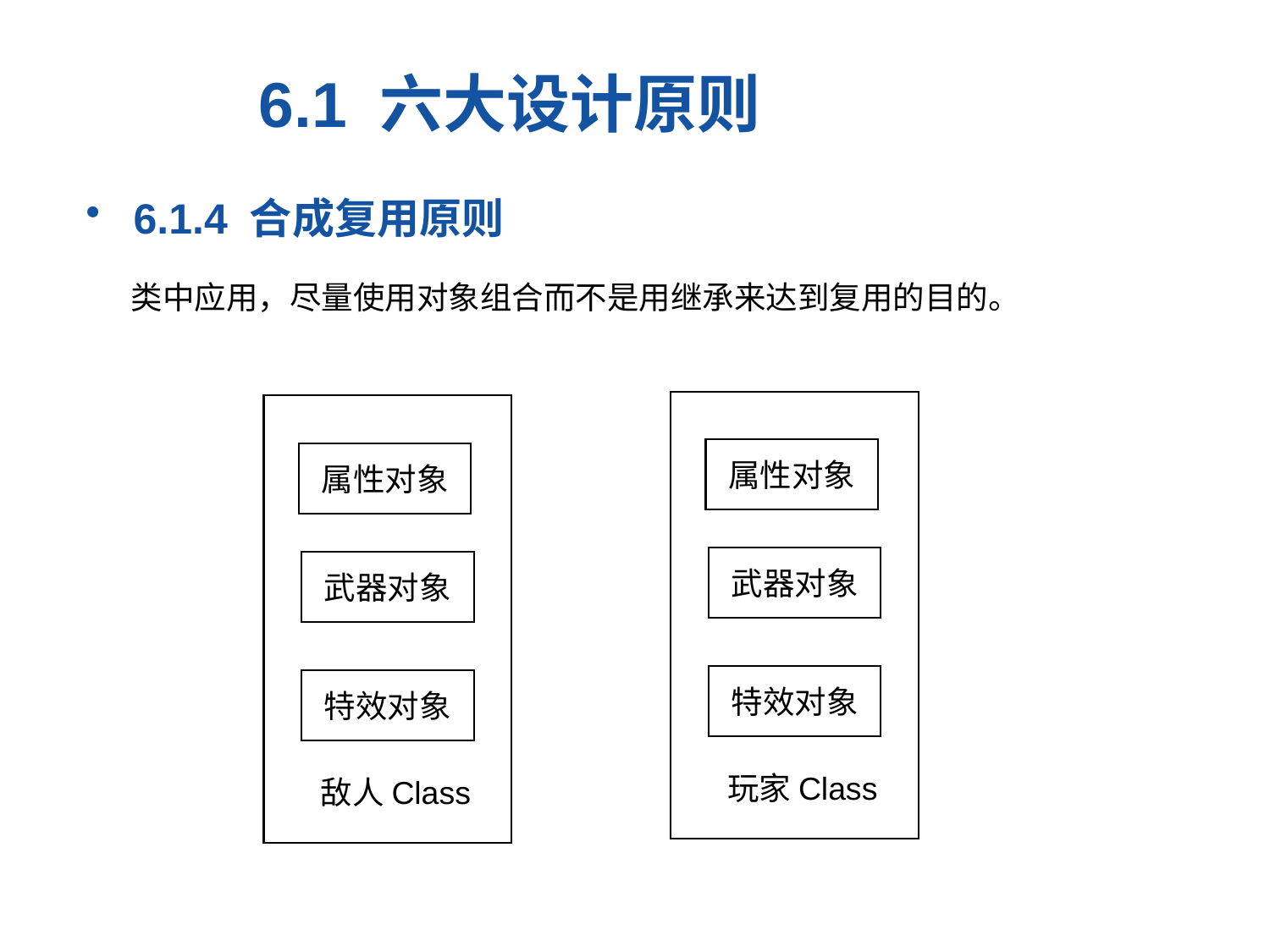

6.1 六大设计原则
6.1.4 合成复用原则
类中应用，尽量使用对象组合而不是用继承来达到复用的目的。

属性对象
属性对象
武器对象
武器对象
特效对象
特效对象
玩家Class
敌人Class